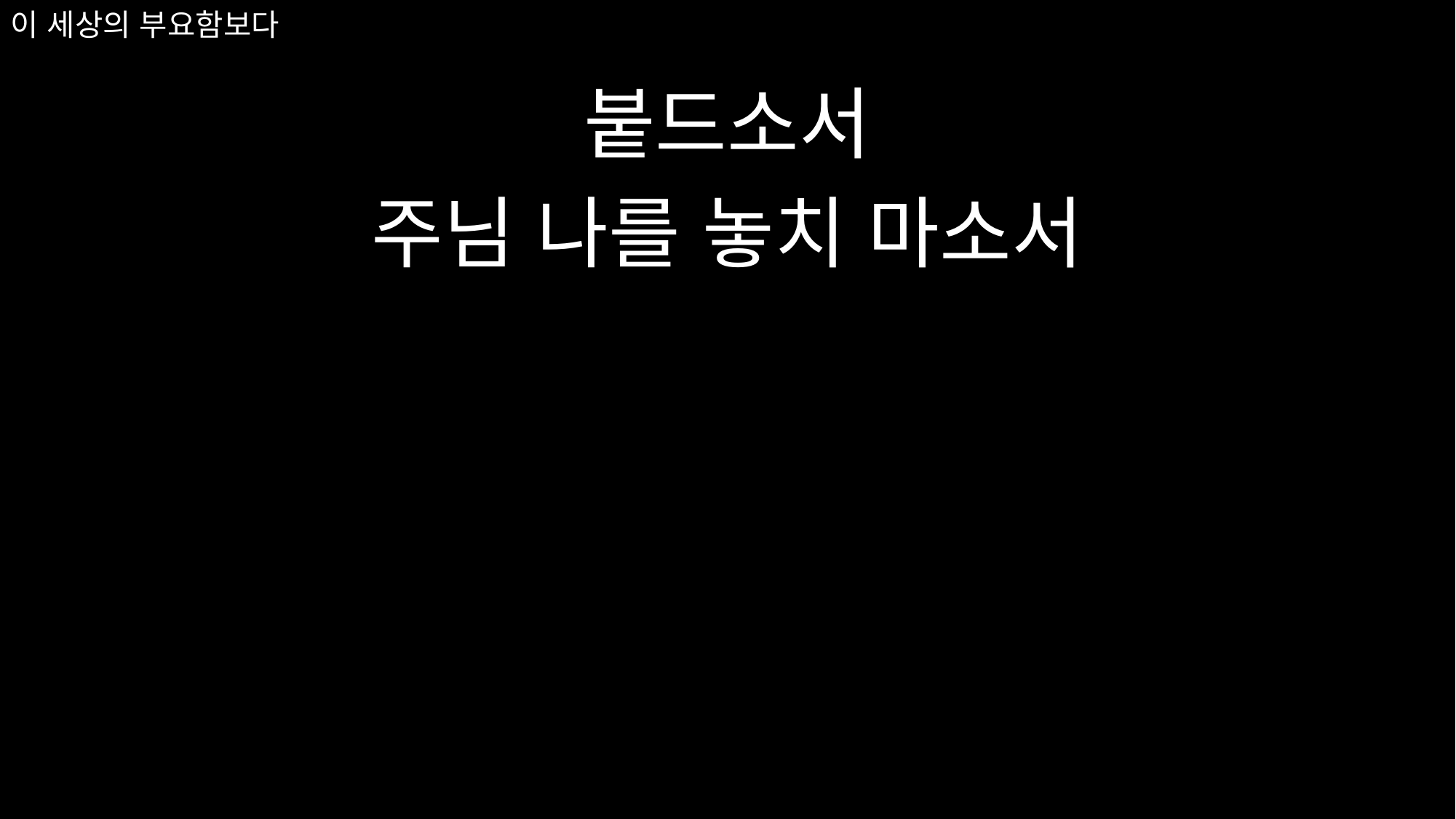

# 이 세상의 부요함보다
붙드소서
주님 나를 놓치 마소서